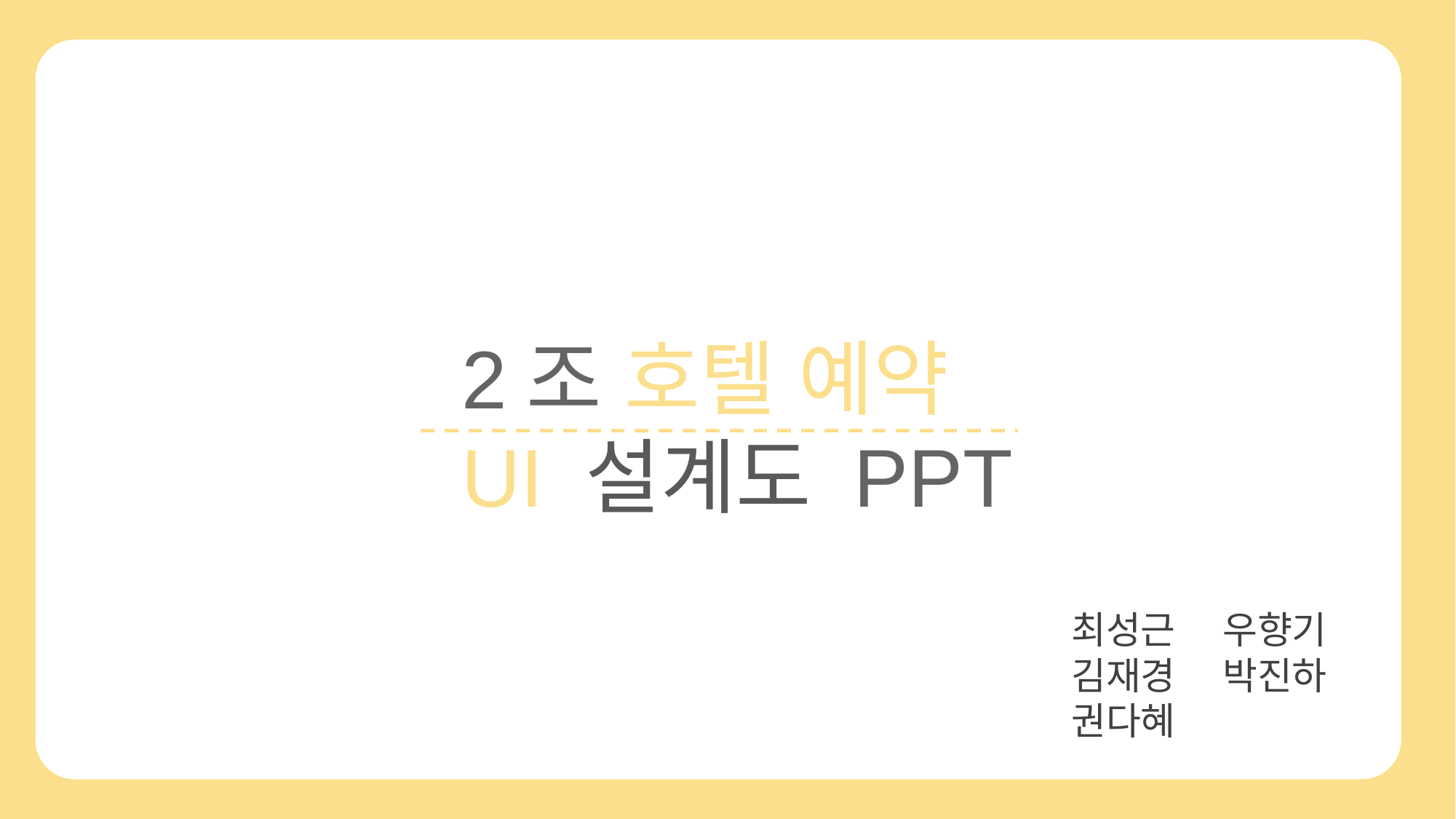

2조 호텔 예약 UI 설계도 PPT
최성근	    우향기
김재경	    박진하
권다혜